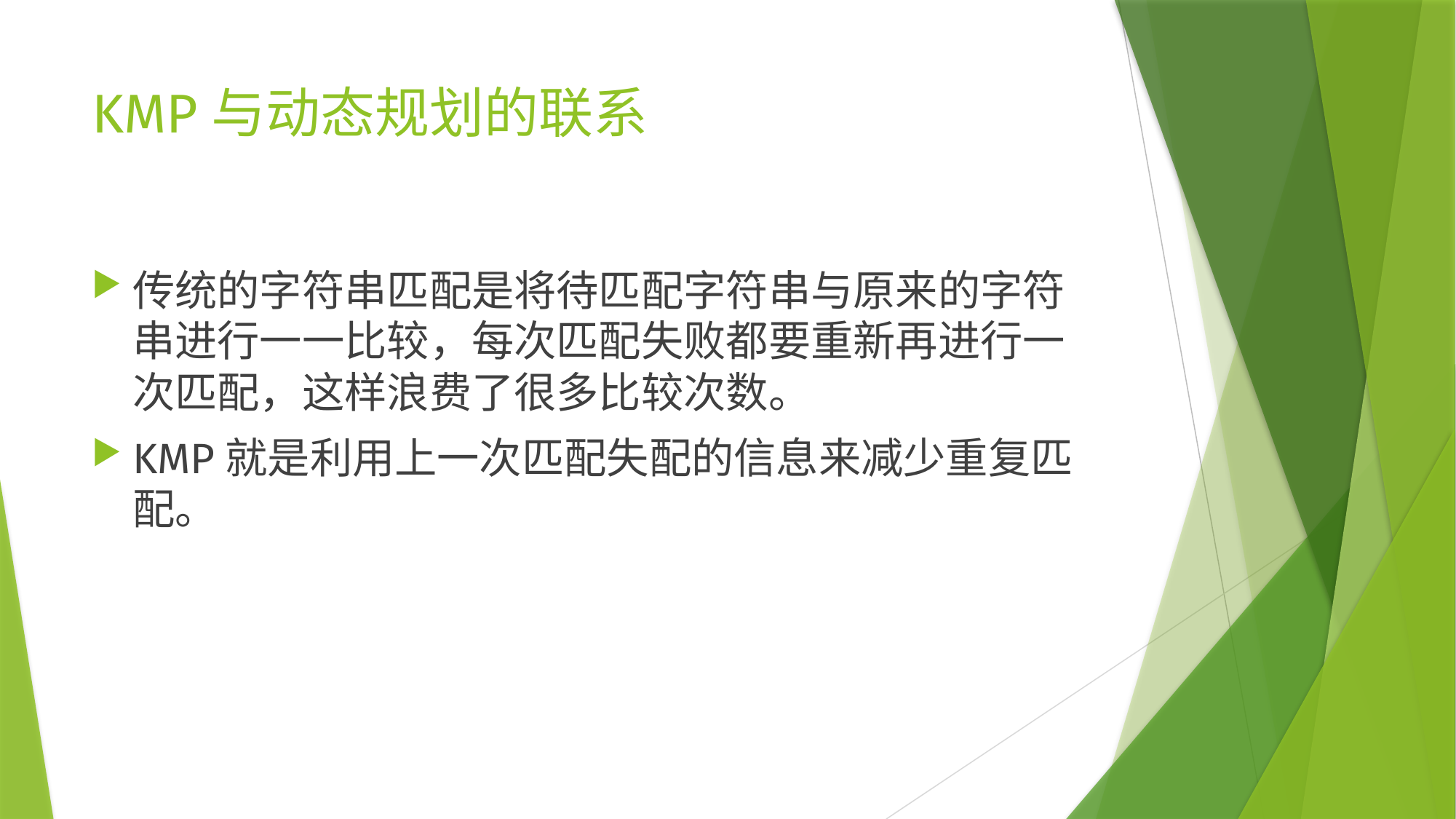

# KMP与动态规划的联系
传统的字符串匹配是将待匹配字符串与原来的字符串进行一一比较，每次匹配失败都要重新再进行一次匹配，这样浪费了很多比较次数。
KMP就是利用上一次匹配失配的信息来减少重复匹配。